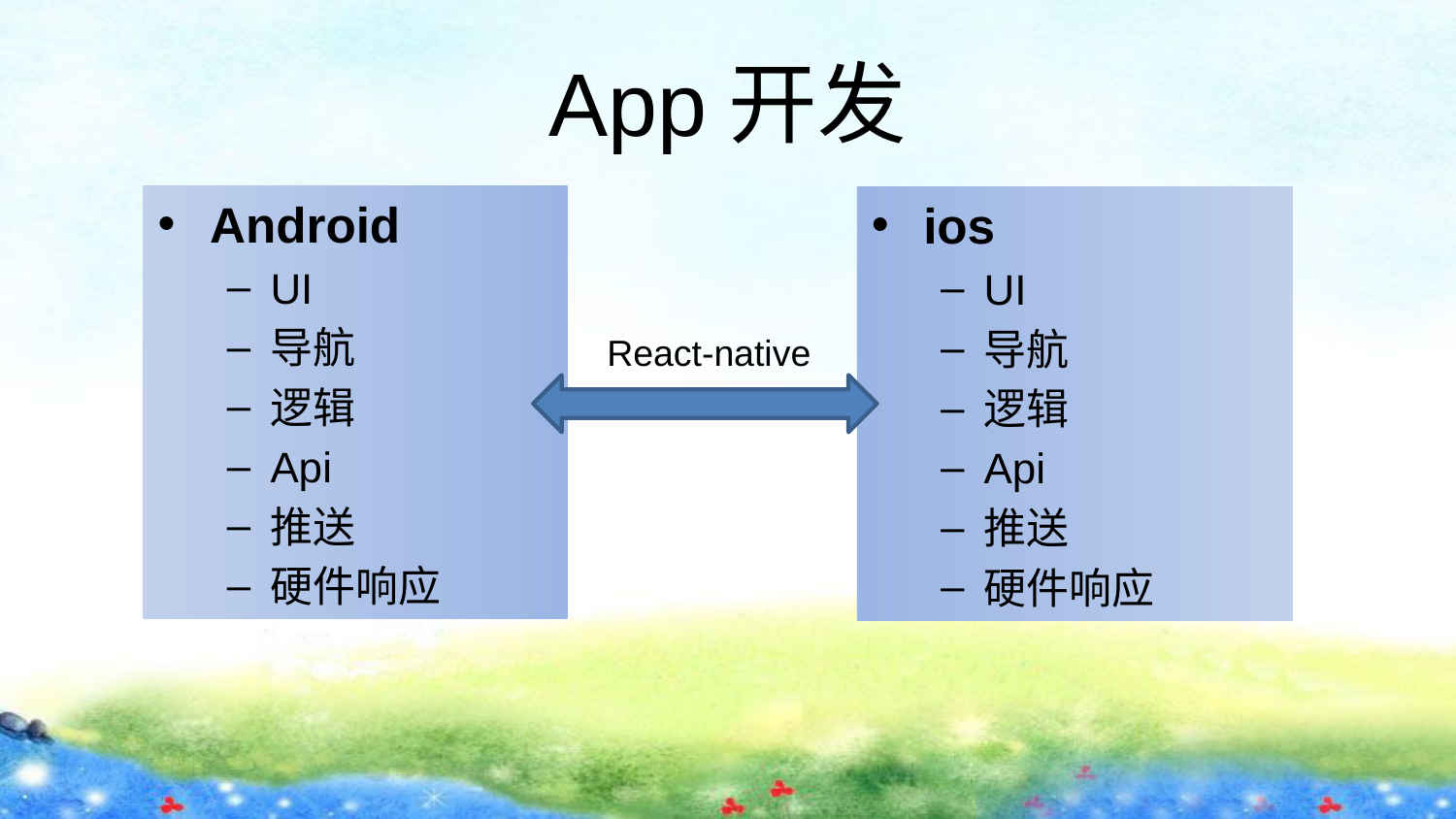

# App开发
Android
UI
导航
逻辑
Api
推送
硬件响应
ios
UI
导航
逻辑
Api
推送
硬件响应
React-native